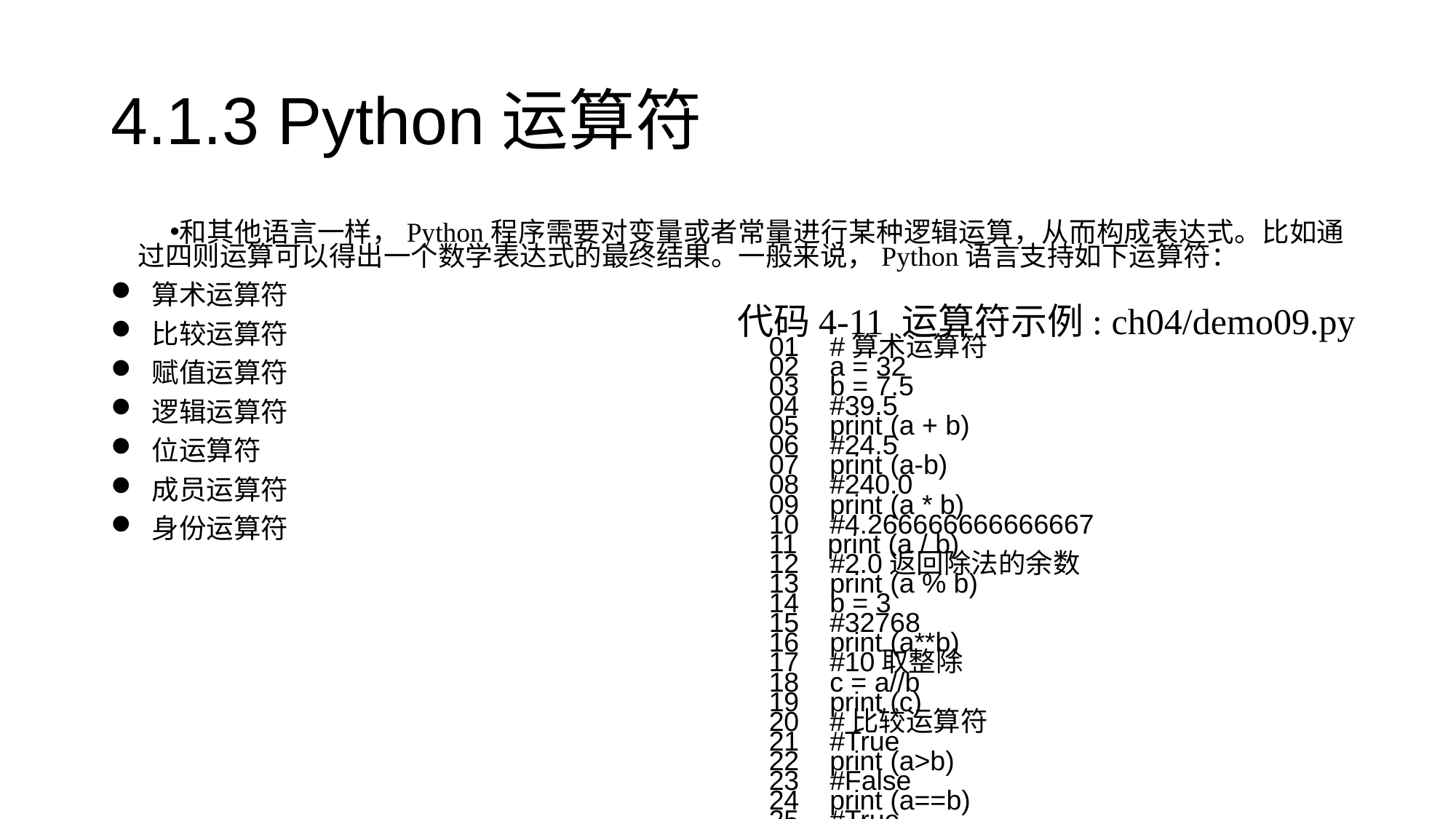

# 4.1.3 Python运算符
和其他语言一样，Python程序需要对变量或者常量进行某种逻辑运算，从而构成表达式。比如通过四则运算可以得出一个数学表达式的最终结果。一般来说，Python语言支持如下运算符：
算术运算符
比较运算符
赋值运算符
逻辑运算符
位运算符
成员运算符
身份运算符

代码4-11 运算符示例: ch04/demo09.py
01    #算术运算符
02    a = 32
03    b = 7.5
04    #39.5
05    print (a + b)
06    #24.5
07    print (a-b)
08    #240.0
09    print (a * b)
10    #4.266666666666667
11    print (a / b)
12    #2.0返回除法的余数
13    print (a % b)
14    b = 3
15    #32768
16    print (a**b)
17    #10取整除
18    c = a//b
19    print (c)
20    #比较运算符
21    #True
22    print (a>b)
23    #False
24    print (a==b)
25    #True
26    print (a!=b)
27    #逻辑运算符
28    #如果a为False，返回False，否则它返回b的值
29    #返回b的值3
30    print ( a and b)
31    #如果a是True，它返回a的值，否则它返回b 的值
32    #返回a的值32
33    print ( a or b)
34    #False
35    print ( not b)
36    #成员运算符
37    list = [1, 2, 3, 4, 5 ]
38    #True
39    print (2 in list)
40    #True
41    print (10 not in list)
42    #身份运算符
43    a =30
44    b =30
45    #True
46    print (a is b)
47    #False
48    print (a is not b)